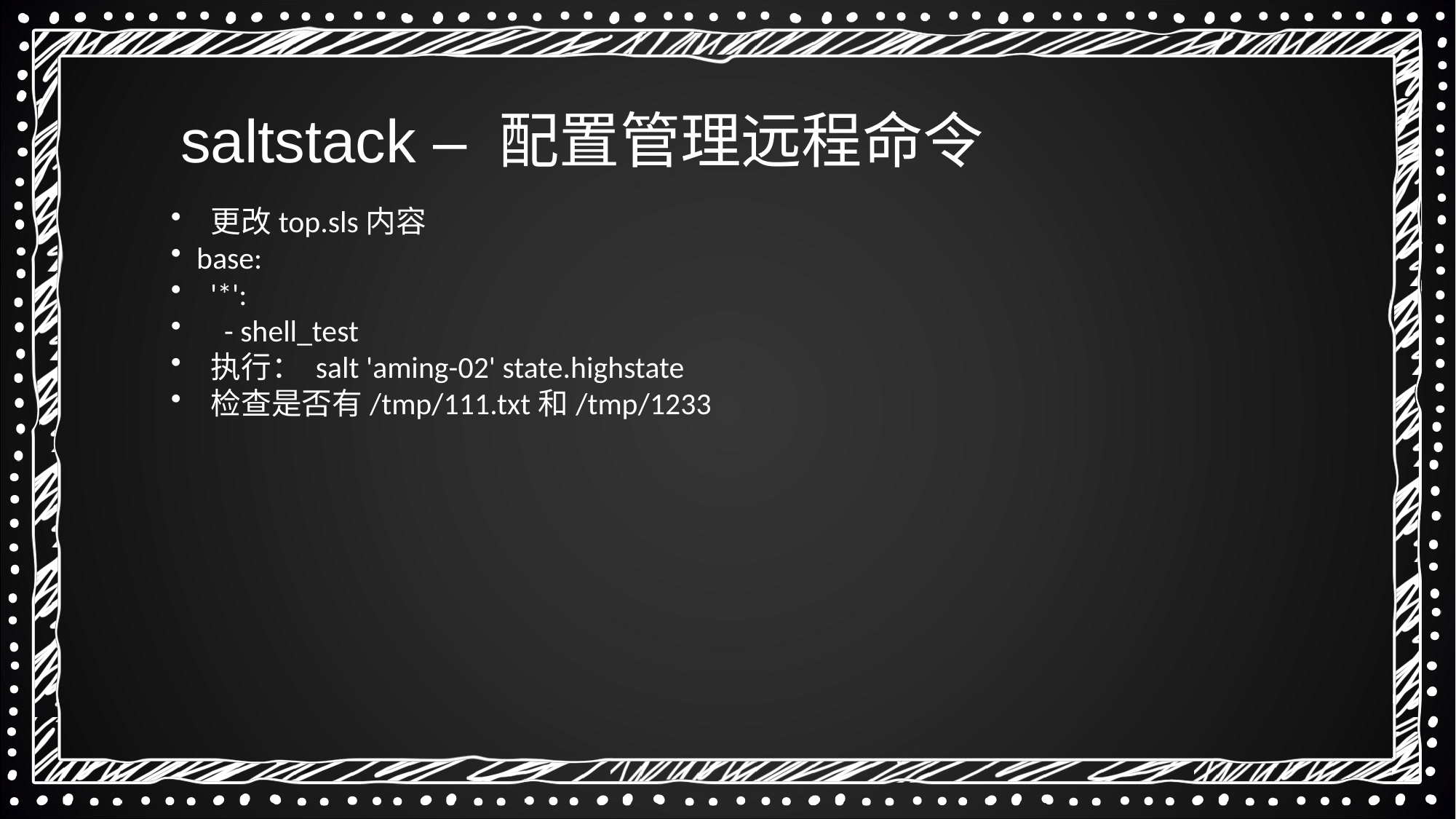

saltstack – 配置管理远程命令
 更改top.sls内容
base:
  '*':
    - shell_test
 执行： salt 'aming-02' state.highstate
 检查是否有/tmp/111.txt和/tmp/1233